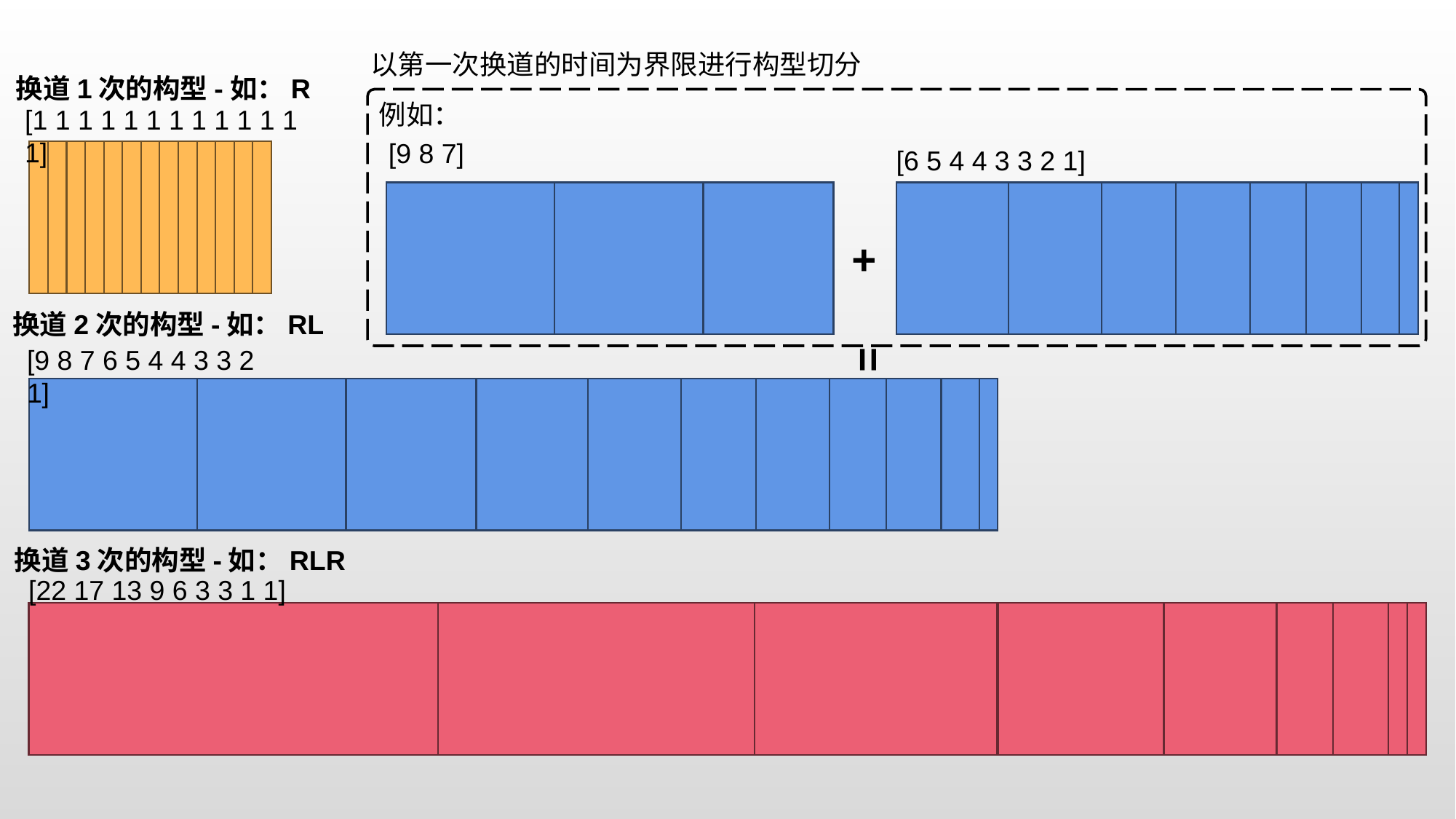

以第一次换道的时间为界限进行构型切分
换道1次的构型-如：R

例如：
[1 1 1 1 1 1 1 1 1 1 1 1 1]
[9 8 7]
[6 5 4 4 3 3 2 1]

+
换道2次的构型-如：RL
=
[9 8 7 6 5 4 4 3 3 2 1]

换道3次的构型-如：RLR
[22 17 13 9 6 3 3 1 1]